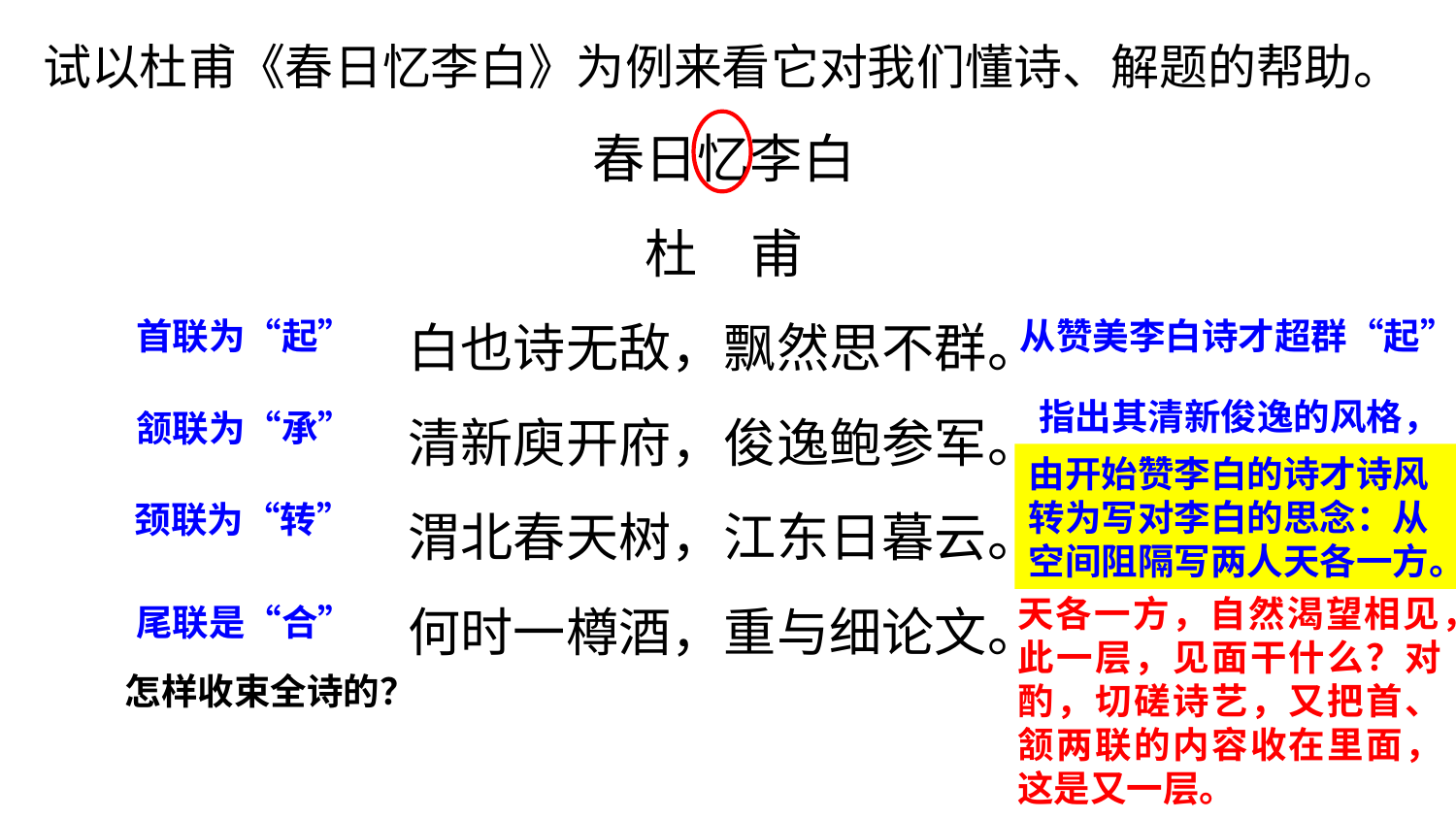

试以杜甫《春日忆李白》为例来看它对我们懂诗、解题的帮助。
春日忆李白
杜　甫
白也诗无敌，飘然思不群。
清新庾开府，俊逸鲍参军。
渭北春天树，江东日暮云。
何时一樽酒，重与细论文。

首联为“起”
从赞美李白诗才超群“起”
指出其清新俊逸的风格，
颔联为“承”
由开始赞李白的诗才诗风转为写对李白的思念：从空间阻隔写两人天各一方。
颈联为“转”
天各一方，自然渴望相见，此一层，见面干什么？对酌，切磋诗艺，又把首、颔两联的内容收在里面，这是又一层。
尾联是“合”
怎样收束全诗的？